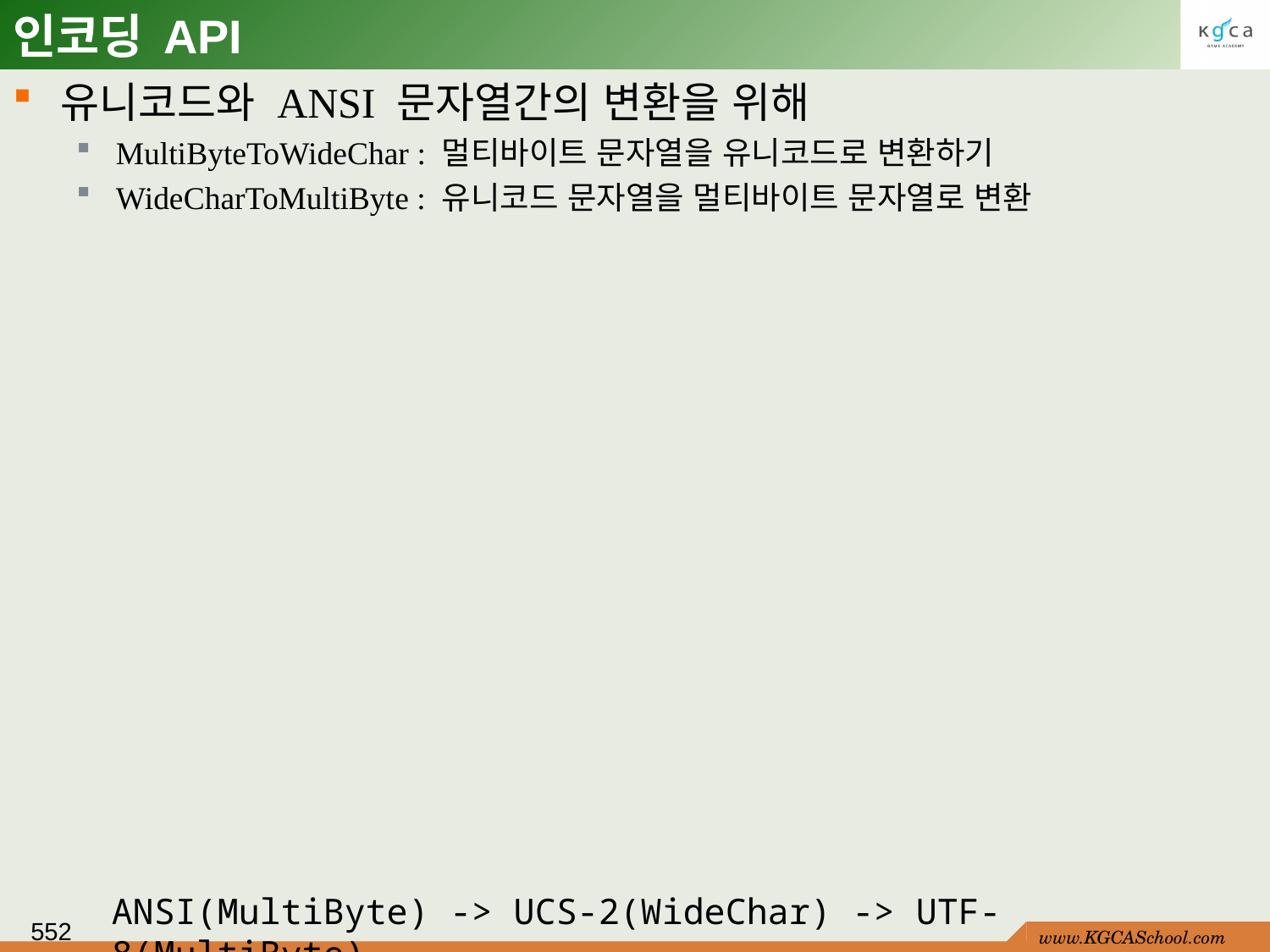

# 인코딩 API
유니코드와 ANSI 문자열간의 변환을 위해
MultiByteToWideChar : 멀티바이트 문자열을 유니코드로 변환하기
WideCharToMultiByte : 유니코드 문자열을 멀티바이트 문자열로 변환
ANSI(MultiByte) -> UCS-2(WideChar) -> UTF-8(MultiByte)
552